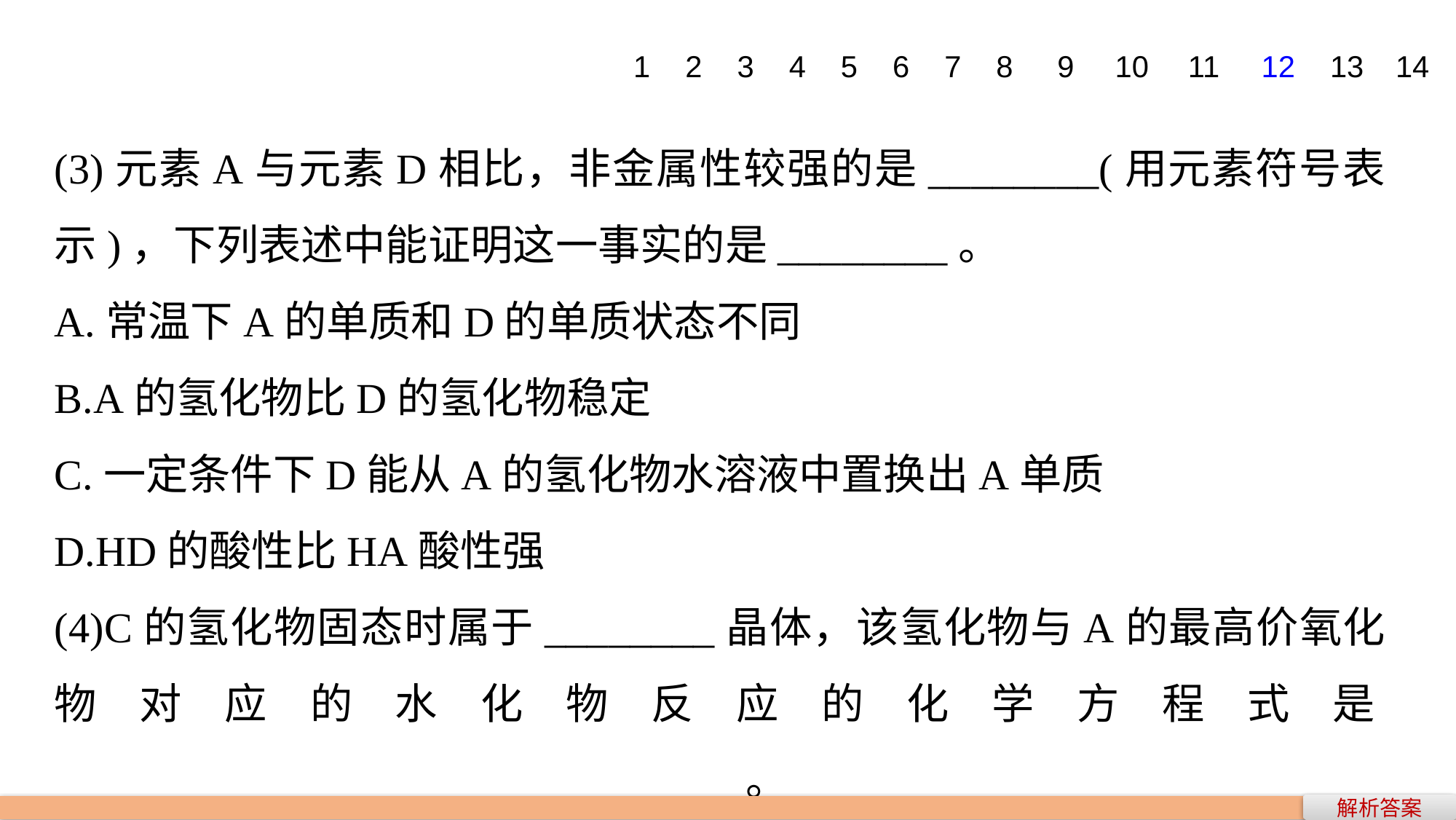

1
2
3
4
5
6
7
8
9
10
11
12
13
14
(3)元素A与元素D相比，非金属性较强的是________(用元素符号表示)，下列表述中能证明这一事实的是________。
A.常温下A的单质和D的单质状态不同
B.A的氢化物比D的氢化物稳定
C.一定条件下D能从A的氢化物水溶液中置换出A单质
D.HD的酸性比HA酸性强
(4)C的氢化物固态时属于________晶体，该氢化物与A的最高价氧化物对应的水化物反应的化学方程式是________________________________。
解析答案